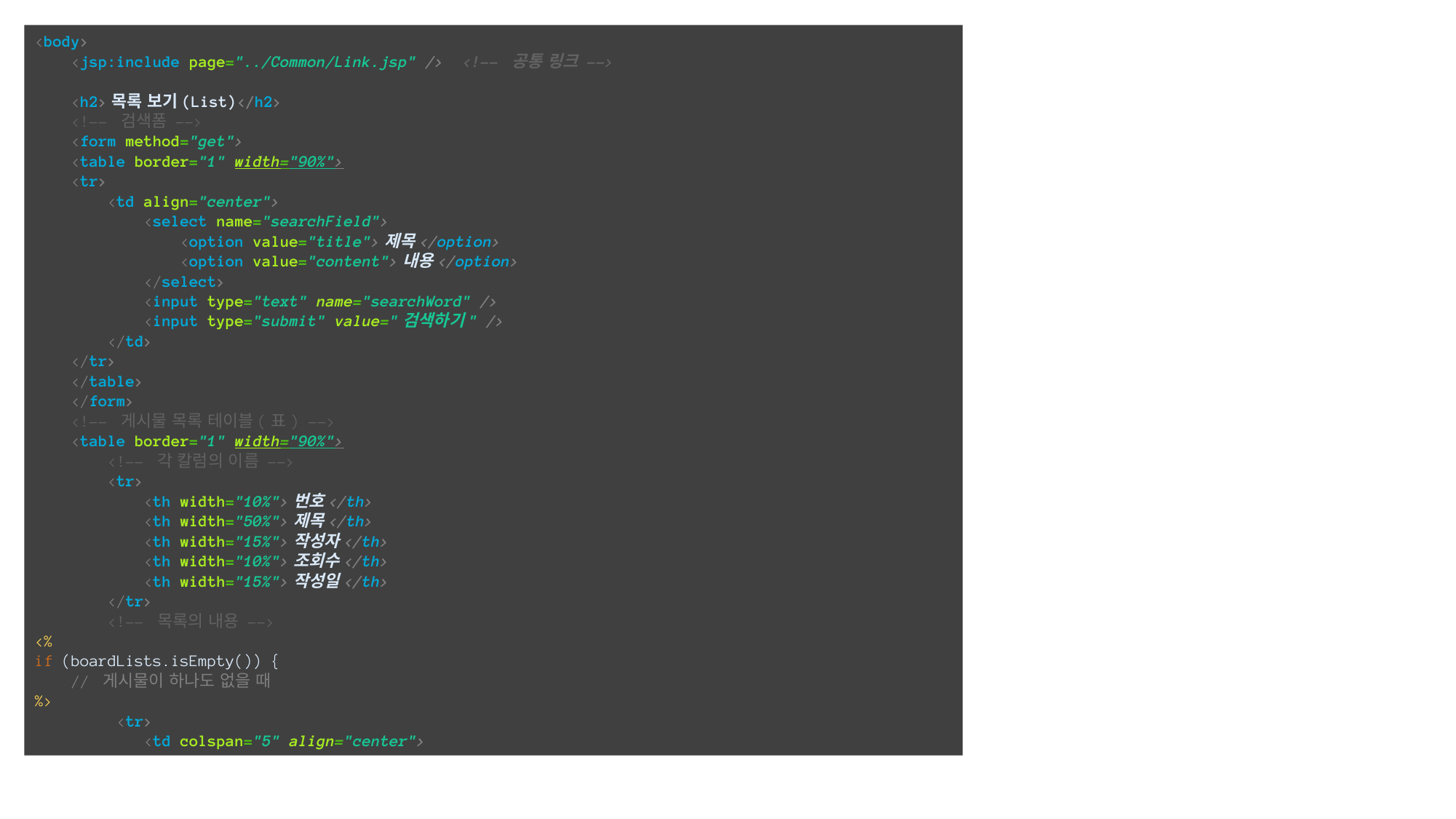

<body>
    <jsp:include page="../Common/Link.jsp" />  <!-- 공통 링크 -->

    <h2>목록 보기(List)</h2>
    <!-- 검색폼 -->
    <form method="get">
    <table border="1" width="90%">
    <tr>
        <td align="center">
            <select name="searchField">
                <option value="title">제목</option>
                <option value="content">내용</option>
            </select>
            <input type="text" name="searchWord" />
            <input type="submit" value="검색하기" />
        </td>
    </tr>
    </table>
    </form>
    <!-- 게시물 목록 테이블(표) -->
    <table border="1" width="90%">
        <!-- 각 칼럼의 이름 -->
        <tr>
            <th width="10%">번호</th>
            <th width="50%">제목</th>
            <th width="15%">작성자</th>
            <th width="10%">조회수</th>
            <th width="15%">작성일</th>
        </tr>
        <!-- 목록의 내용 -->
<%
if (boardLists.isEmpty()) {
    // 게시물이 하나도 없을 때
%>
         <tr>
            <td colspan="5" align="center">